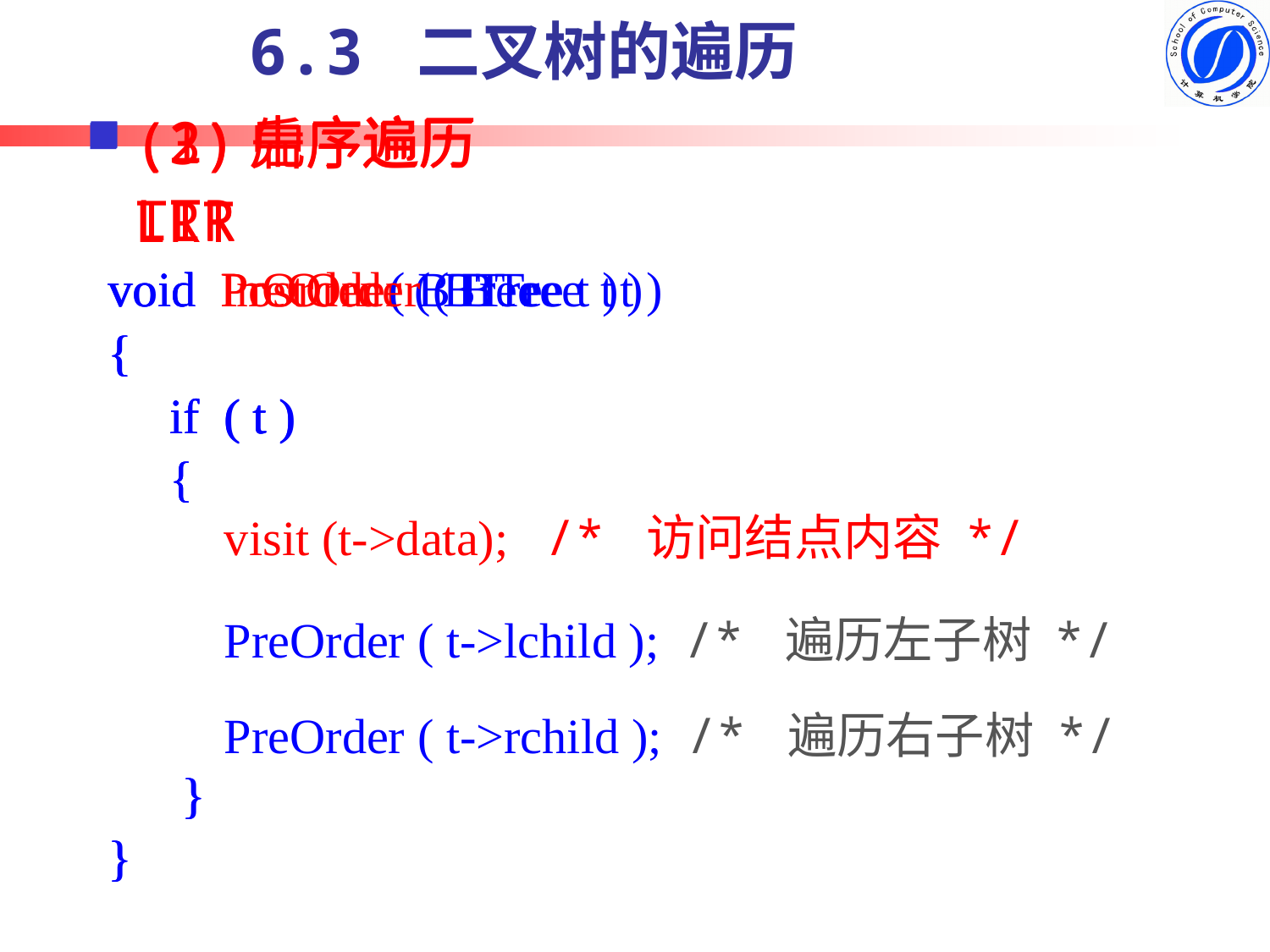

6.3 二叉树的遍历
# (2)中序遍历LTR
(1)先序遍历TLR
(3)后序遍历LRT
void  PreOrder ( BTree   t )
{
     if  ( t )
     {

      }
}
void  InOrder ( BTree   t )
{
     if  ( t )
     {

      }
}
void  PostOrder ( BTree   t )
{
     if  ( t )
     {

      }
}
visit (t->data);   /* 访问结点内容 */
PreOrder ( t->lchild );  /* 遍历左子树 */
PreOrder ( t->rchild );  /* 遍历右子树 */